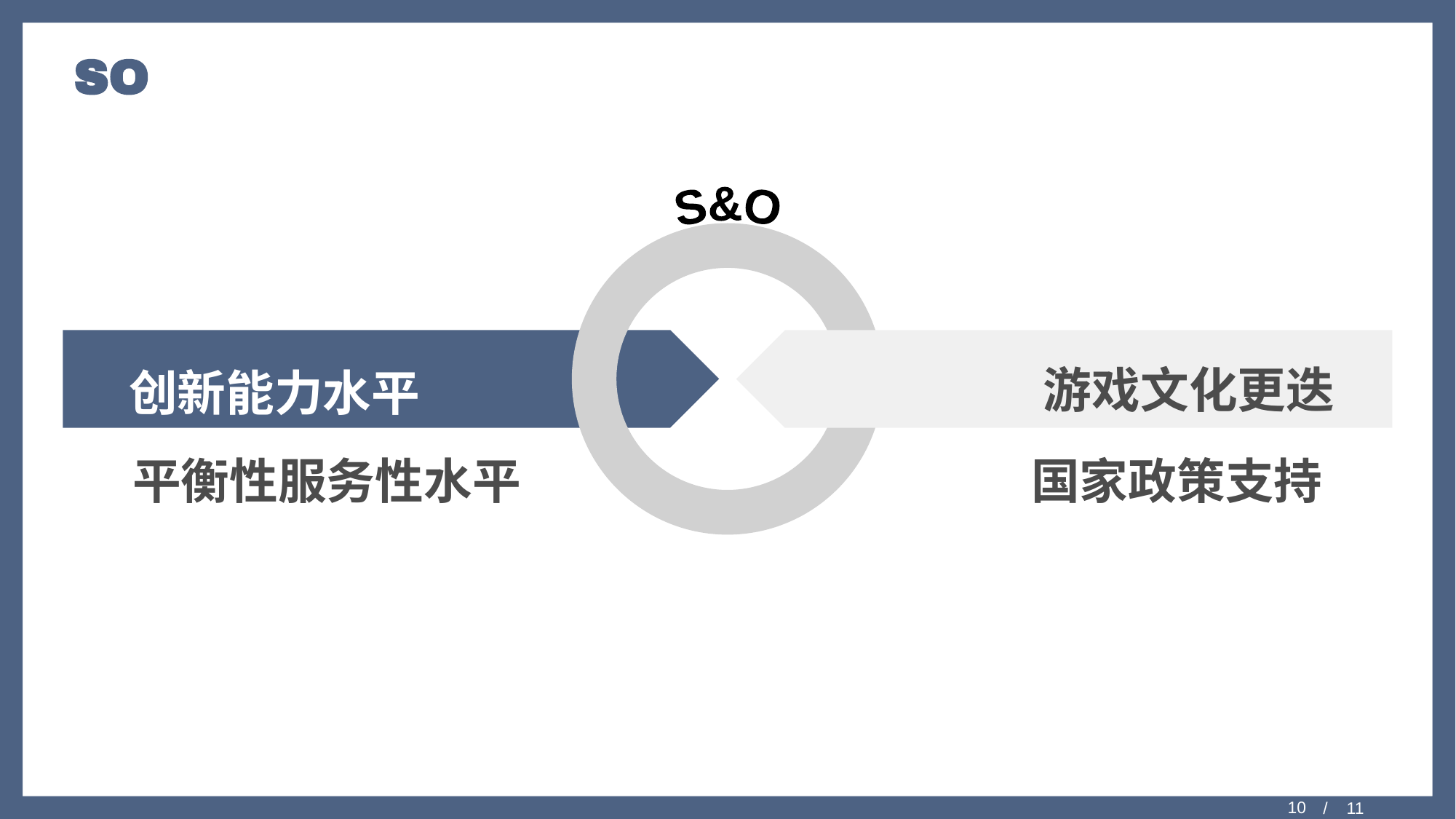

# SO
S&O

游戏文化更迭
创新能力水平
平衡性服务性水平
国家政策支持
/    11
10